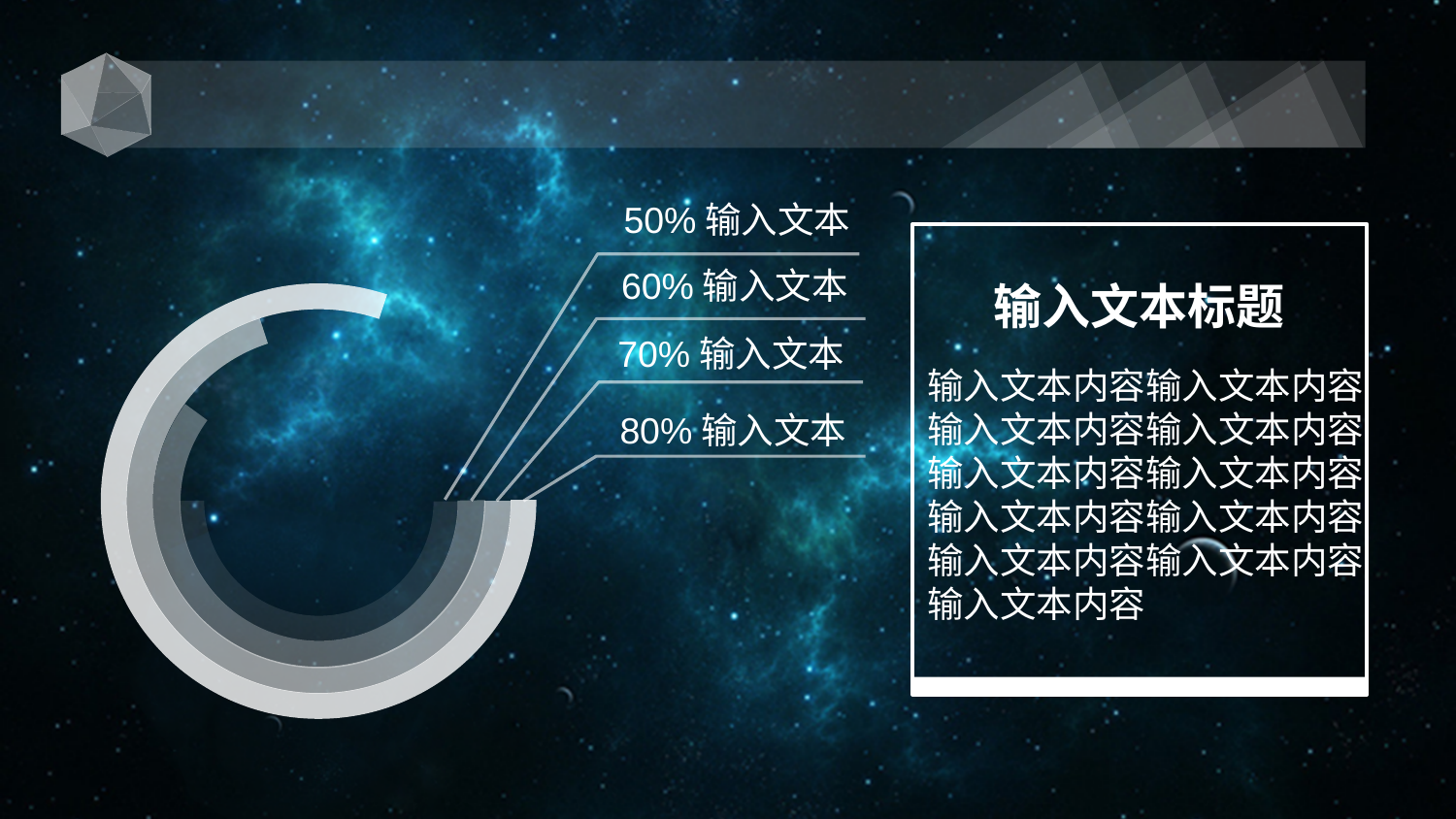

50%输入文本

60%输入文本

70%输入文本

80%输入文本

输入文本标题
输入文本内容输入文本内容输入文本内容输入文本内容输入文本内容输入文本内容输入文本内容输入文本内容输入文本内容输入文本内容输入文本内容